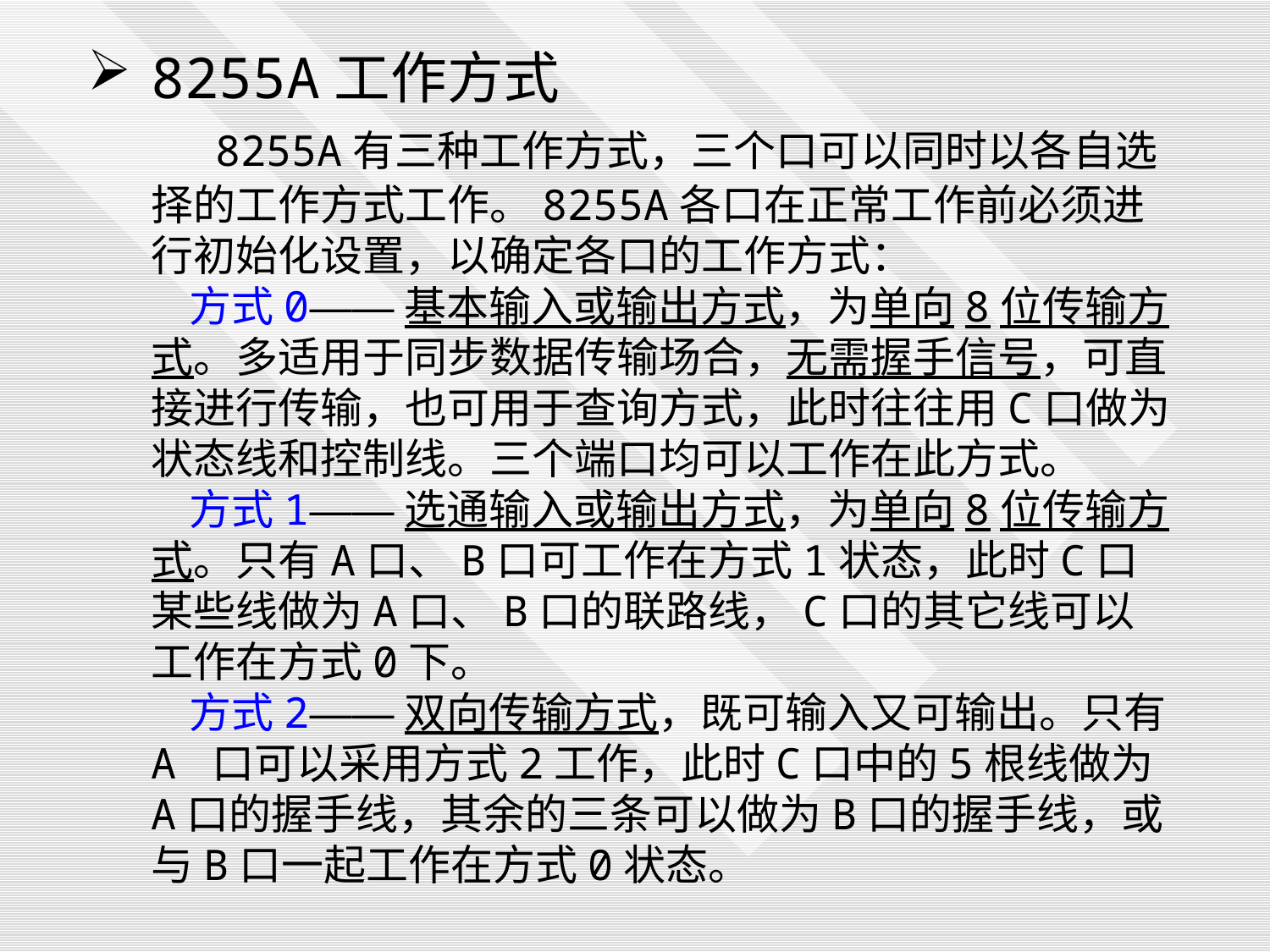

8255A工作方式
    8255A有三种工作方式，三个口可以同时以各自选择的工作方式工作。8255A各口在正常工作前必须进行初始化设置，以确定各口的工作方式：
    方式0——基本输入或输出方式，为单向8位传输方式。多适用于同步数据传输场合，无需握手信号，可直接进行传输，也可用于查询方式，此时往往用C口做为状态线和控制线。三个端口均可以工作在此方式。
    方式1——选通输入或输出方式，为单向8位传输方式。只有A口、B口可工作在方式1状态，此时C口某些线做为A口、B口的联路线，C口的其它线可以工作在方式0下。
    方式2——双向传输方式，既可输入又可输出。只有A 口可以采用方式2工作，此时C口中的5根线做为A口的握手线，其余的三条可以做为B口的握手线，或与B口一起工作在方式0状态。